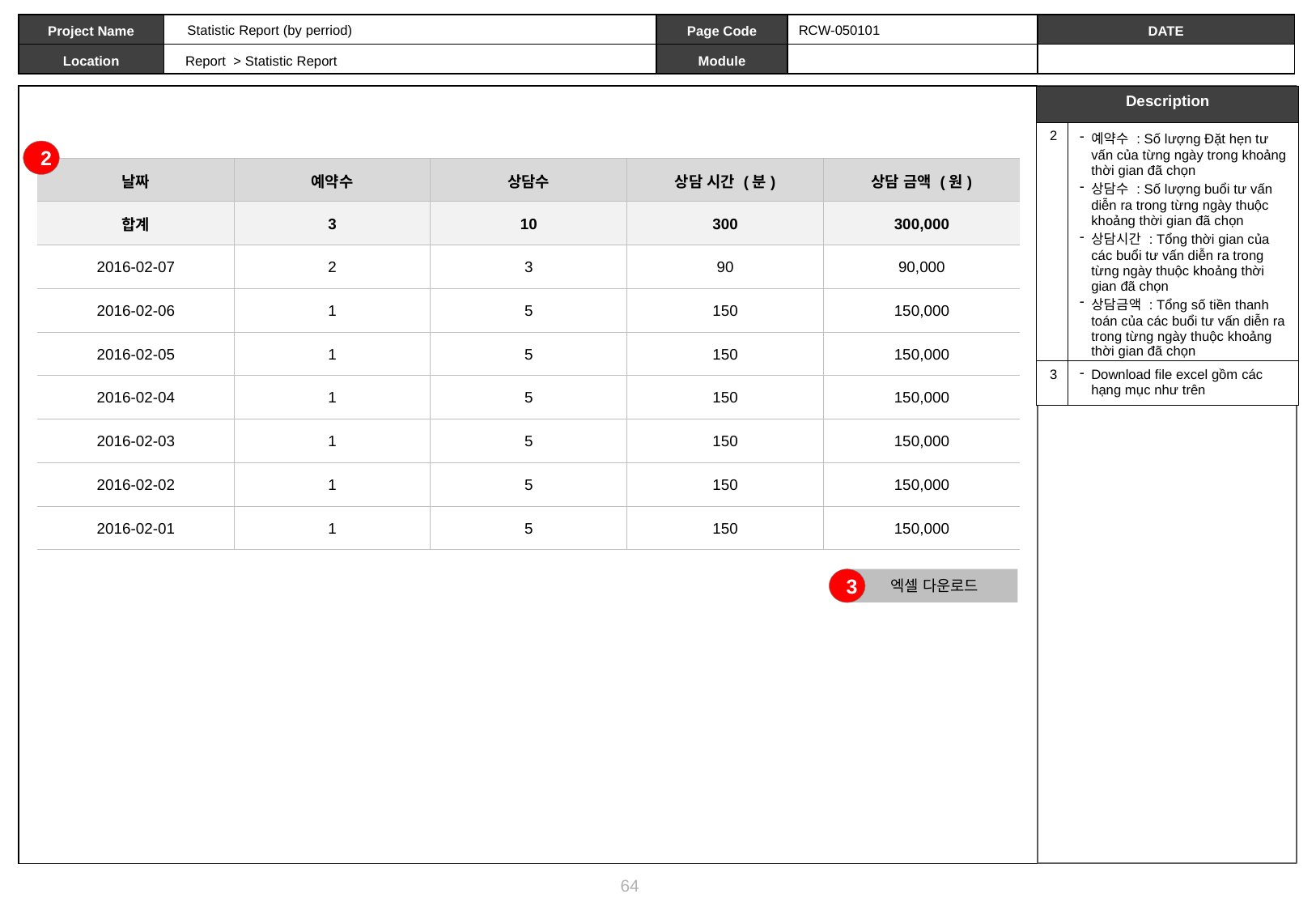

Statistic Report (by perriod)
RCW-050101
Report  > Statistic Report
| Description |  |
| --- | --- |
| 2 | 예약수 : Số lượng Đặt hẹn tư vấn của từng ngày trong khoảng thời gian đã chọn 상담수 : Số lượng buổi tư vấn diễn ra trong từng ngày thuộc khoảng thời gian đã chọn 상담시간 : Tổng thời gian của các buổi tư vấn diễn ra trong từng ngày thuộc khoảng thời gian đã chọn 상담금액 : Tổng số tiền thanh toán của các buổi tư vấn diễn ra trong từng ngày thuộc khoảng thời gian đã chọn |
| 3 | Download file excel gồm các hạng mục như trên |
2
| 날짜 | 예약수 | 상담수 | 상담 시간 (분) | 상담 금액 (원) |
| --- | --- | --- | --- | --- |
| 합계 | 3 | 10 | 300 | 300,000 |
| 2016-02-07 | 2 | 3 | 90 | 90,000 |
| 2016-02-06 | 1 | 5 | 150 | 150,000 |
| 2016-02-05 | 1 | 5 | 150 | 150,000 |
| 2016-02-04 | 1 | 5 | 150 | 150,000 |
| 2016-02-03 | 1 | 5 | 150 | 150,000 |
| 2016-02-02 | 1 | 5 | 150 | 150,000 |
| 2016-02-01 | 1 | 5 | 150 | 150,000 |
3
엑셀 다운로드
64